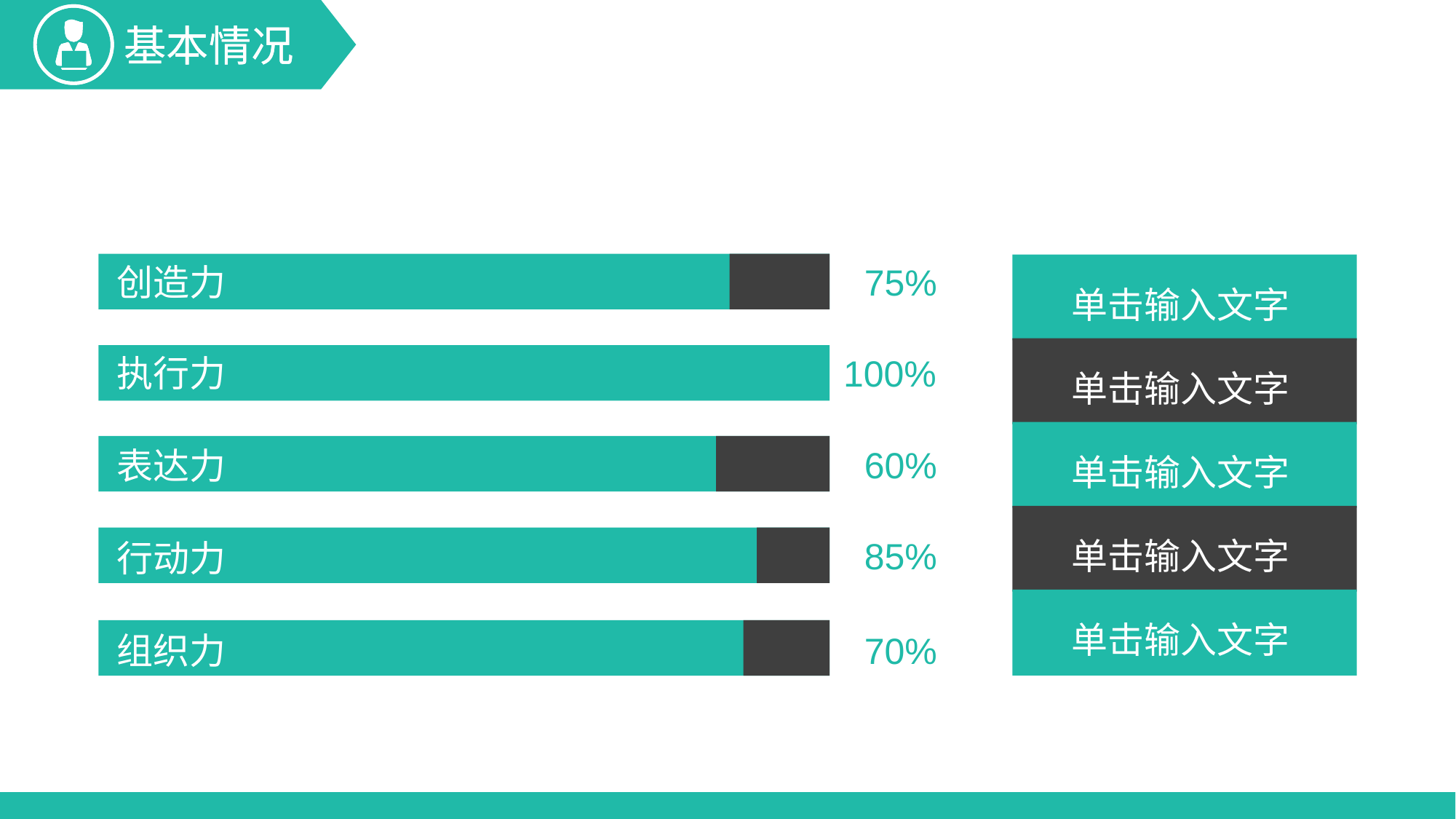

基本情况

创造力
单击输入文字
75%
单击输入文字
执行力

100%
单击输入文字

表达力
60%
单击输入文字

行动力
85%
单击输入文字

组织力
70%